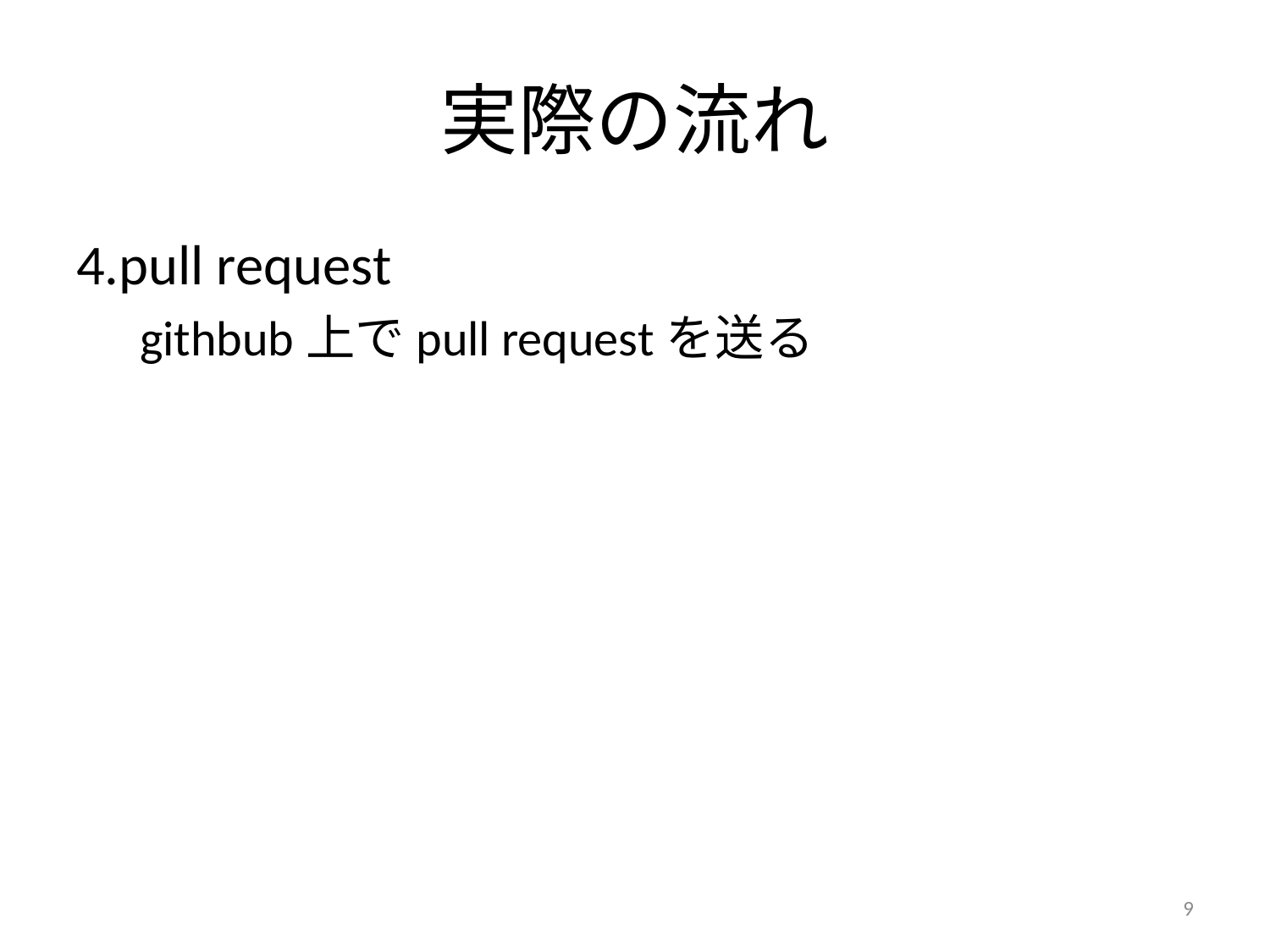

# 実際の流れ
4.pull request
githbub上でpull requestを送る
9